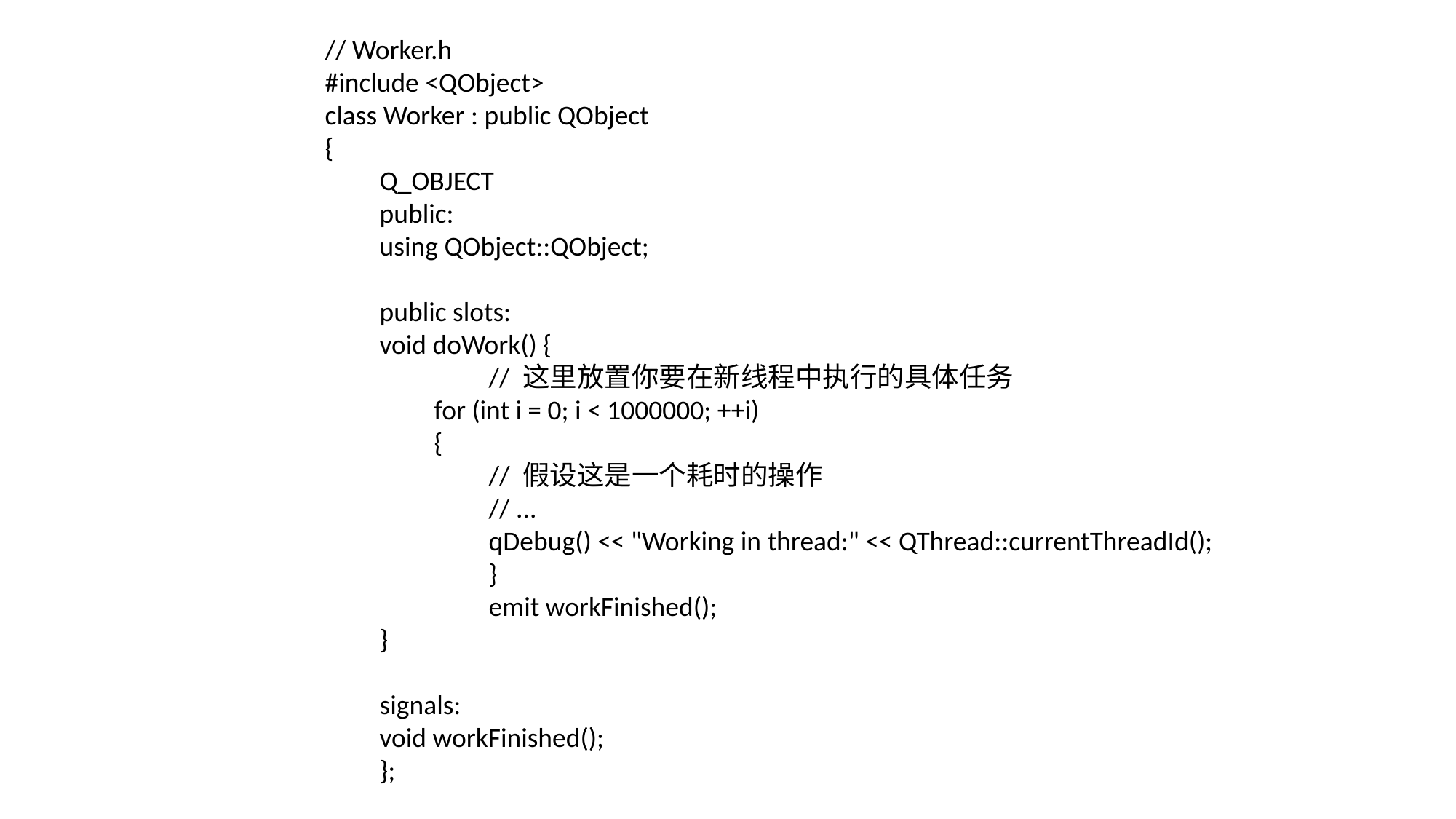

// Worker.h
#include <QObject>
class Worker : public QObject
{
Q_OBJECT
public:
using QObject::QObject;

public slots:
void doWork() {
// 这里放置你要在新线程中执行的具体任务
for (int i = 0; i < 1000000; ++i)
{
// 假设这是一个耗时的操作
// ...
qDebug() << "Working in thread:" << QThread::currentThreadId();
}
emit workFinished();
}

signals:
void workFinished();
};